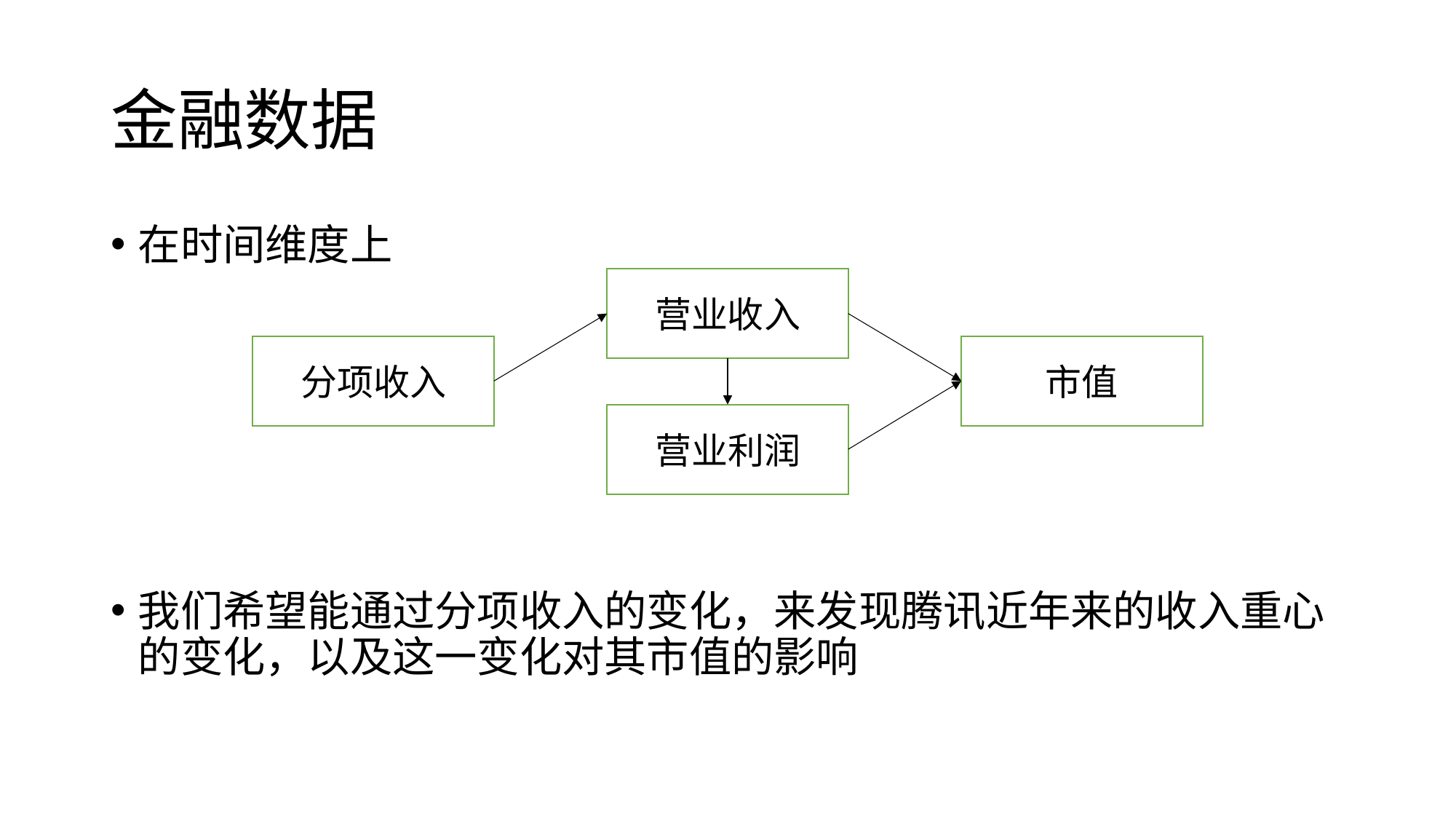

# 金融数据
在时间维度上

我们希望能通过分项收入的变化，来发现腾讯近年来的收入重心的变化，以及这一变化对其市值的影响
营业收入
分项收入
市值
营业利润